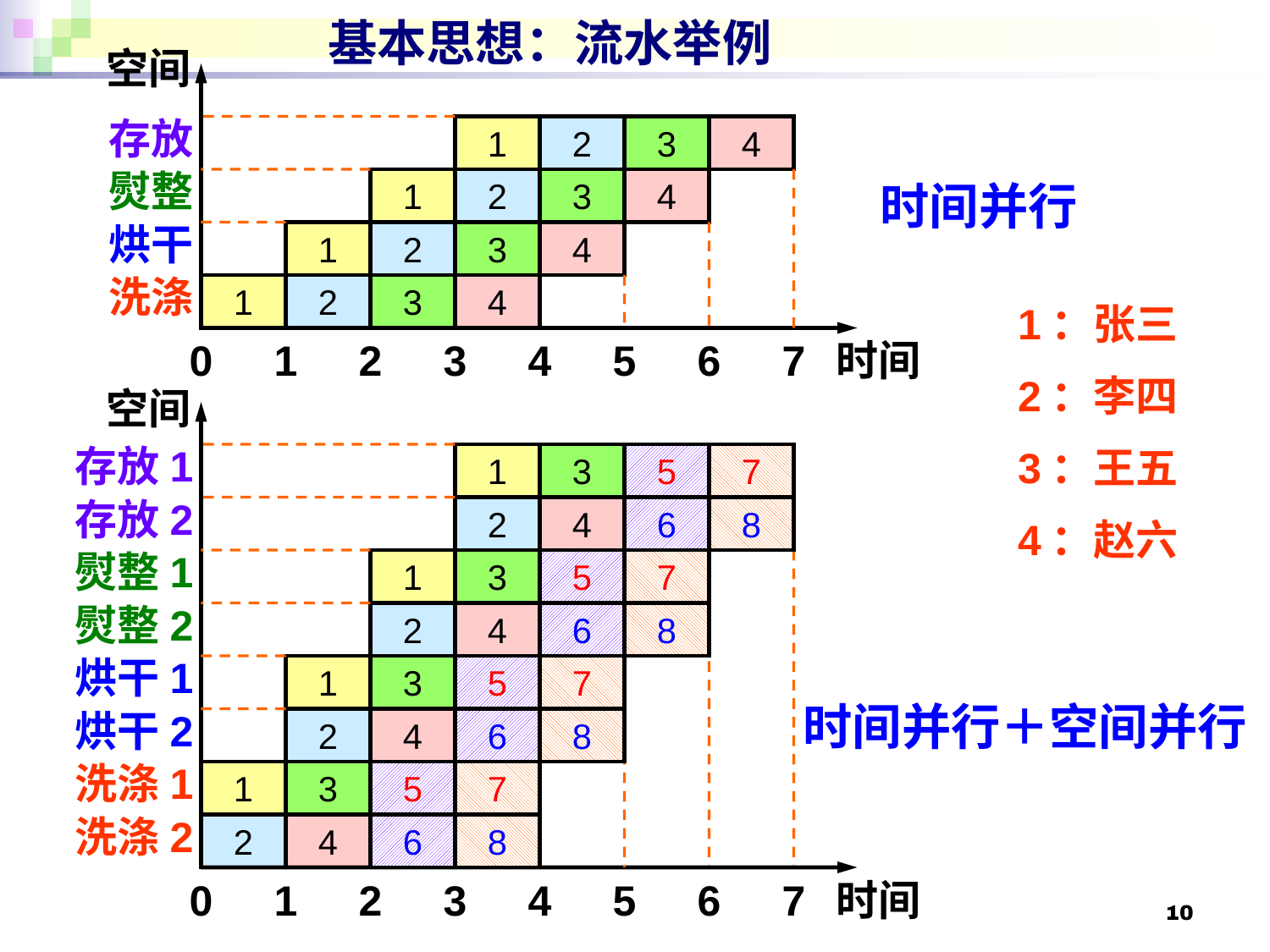

# 基本思想：流水举例
空间

存放
熨整
烘干
洗涤

1
2
3
4

1
2
3
4

时间并行

1
2
3
4

1
2
3
4

1：张三
2：李四
3：王五
4：赵六
0

1
2
3
4
5
6
7
时间
空间

存放1
存放2
熨整1
熨整2
烘干1
烘干2
洗涤1
洗涤2

1
3
5
7

2
4
6
8

1
3
5

7

2
4
6
8

1
3
5

7
时间并行＋空间并行

2
4
6
8
1
3
5

7
2
4
6
8
0

1
2
3
4
5
6
7
时间
10